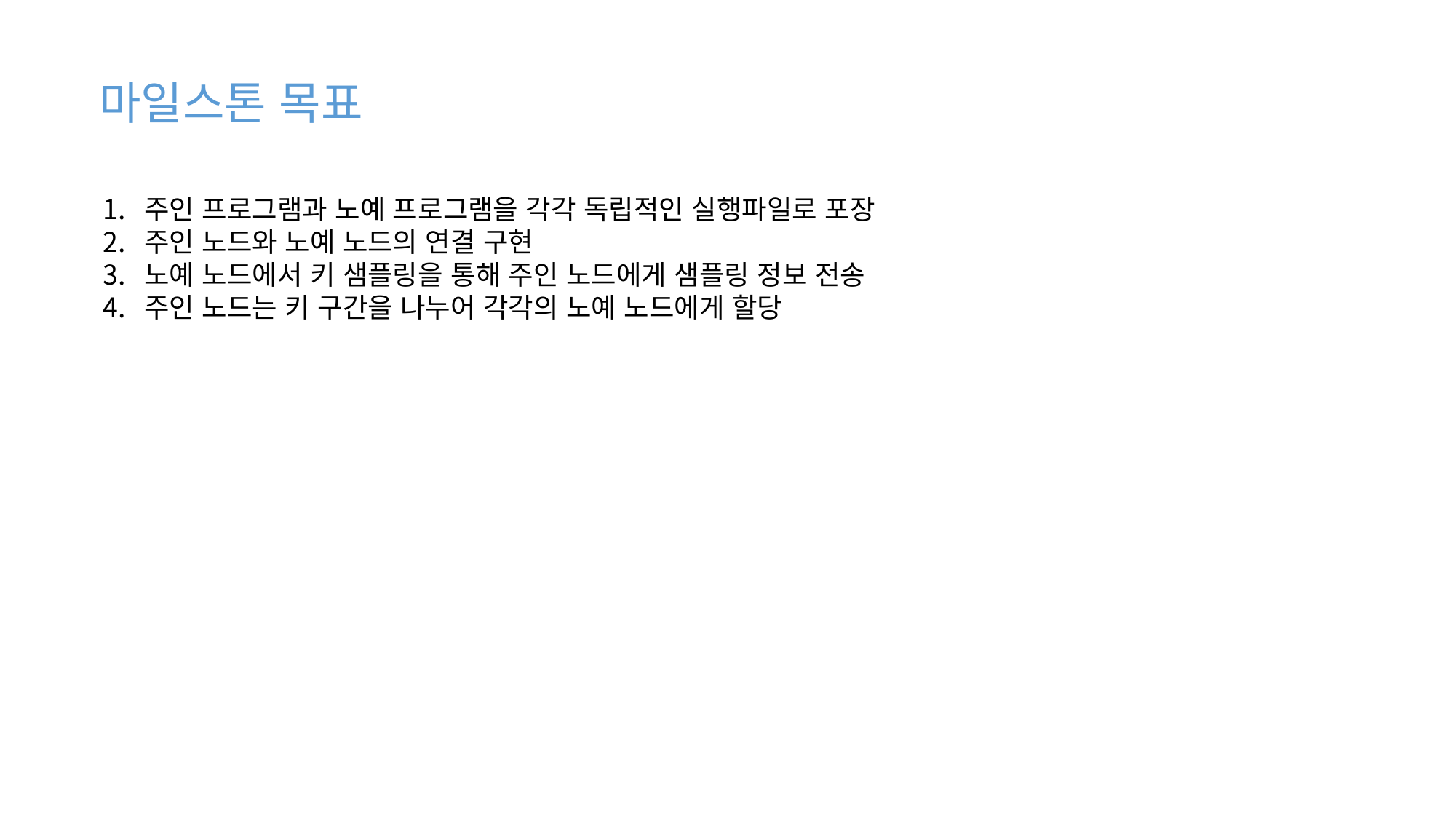

마일스톤 목표
주인 프로그램과 노예 프로그램을 각각 독립적인 실행파일로 포장
주인 노드와 노예 노드의 연결 구현
노예 노드에서 키 샘플링을 통해 주인 노드에게 샘플링 정보 전송
주인 노드는 키 구간을 나누어 각각의 노예 노드에게 할당